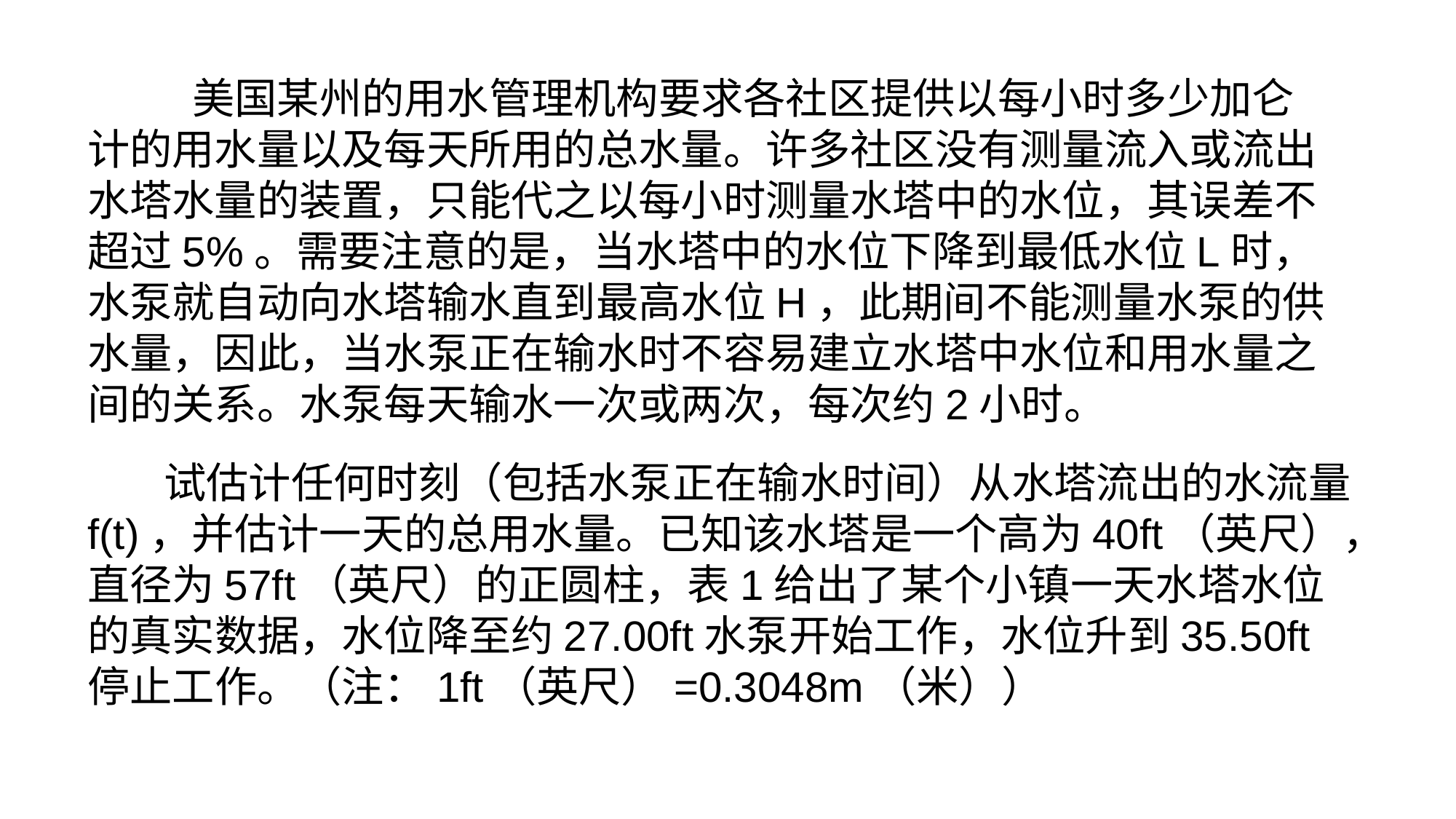

美国某州的用水管理机构要求各社区提供以每小时多少加仑计的用水量以及每天所用的总水量。许多社区没有测量流入或流出水塔水量的装置，只能代之以每小时测量水塔中的水位，其误差不超过5%。需要注意的是，当水塔中的水位下降到最低水位L时，水泵就自动向水塔输水直到最高水位H，此期间不能测量水泵的供水量，因此，当水泵正在输水时不容易建立水塔中水位和用水量之间的关系。水泵每天输水一次或两次，每次约2小时。
       试估计任何时刻（包括水泵正在输水时间）从水塔流出的水流量f(t)，并估计一天的总用水量。已知该水塔是一个高为40ft（英尺），直径为57ft（英尺）的正圆柱，表1给出了某个小镇一天水塔水位的真实数据，水位降至约27.00ft水泵开始工作，水位升到35.50ft停止工作。（注：1ft（英尺）=0.3048m（米））